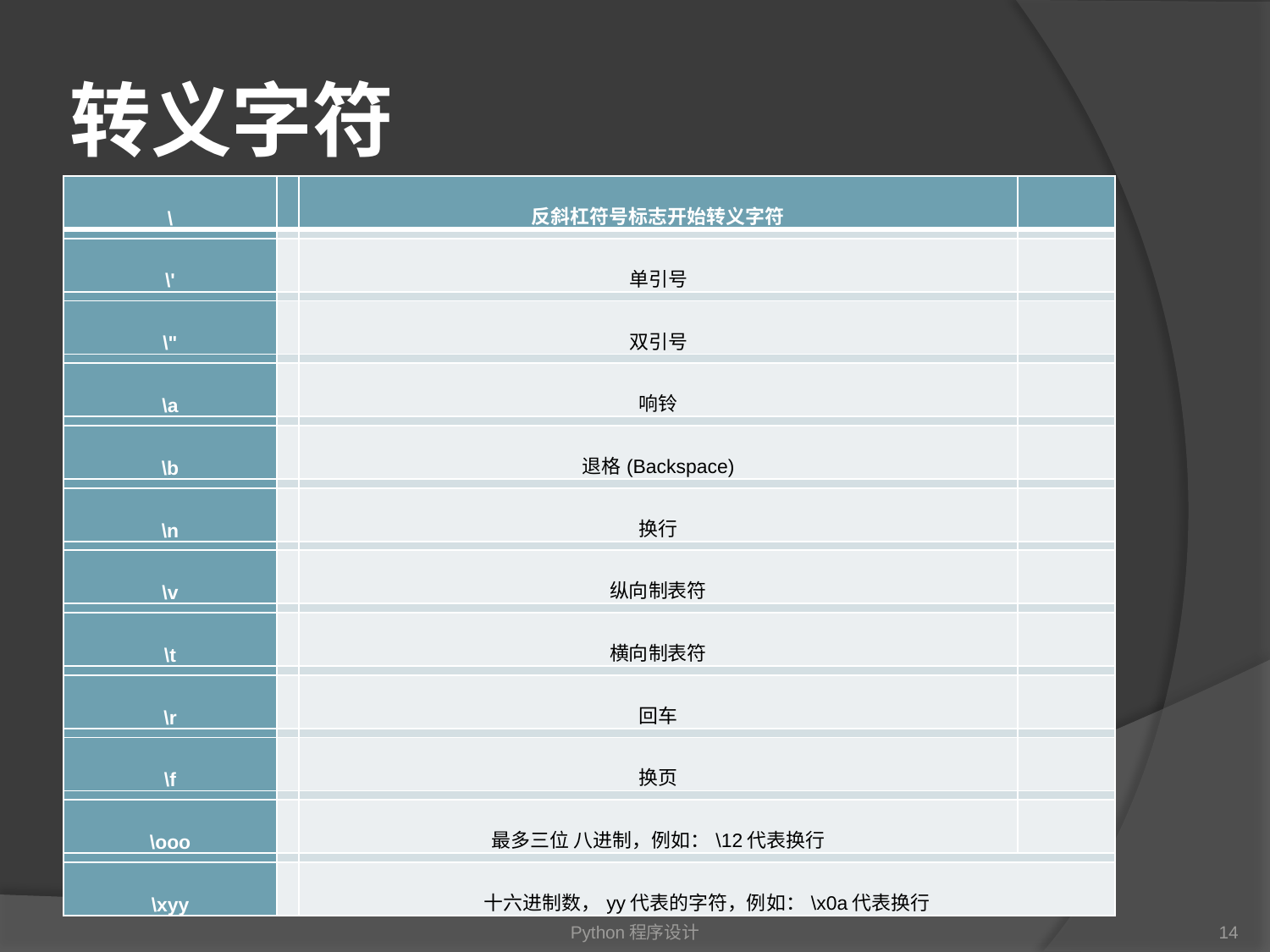

# 转义字符
| \ |  | 反斜杠符号标志开始转义字符 |  |
| --- | --- | --- | --- |
|  |  |  |  |
| \' |  | 单引号 |  |
|  |  |  |  |
| \" |  | 双引号 |  |
|  |  |  |  |
| \a |  | 响铃 |  |
|  |  |  |  |
| \b |  | 退格(Backspace) |  |
|  |  |  |  |
| \n |  | 换行 |  |
|  |  |  |  |
| \v |  | 纵向制表符 |  |
|  |  |  |  |
| \t |  | 横向制表符 |  |
|  |  |  |  |
| \r |  | 回车 |  |
|  |  |  |  |
| \f |  | 换页 |  |
|  |  |  |  |
| \ooo |  | 最多三位 八进制，例如：\12代表换行 |  |
|  |  |  |  |
| \xyy |  | 十六进制数，yy代表的字符，例如：\x0a代表换行 |  |
Python程序设计
14